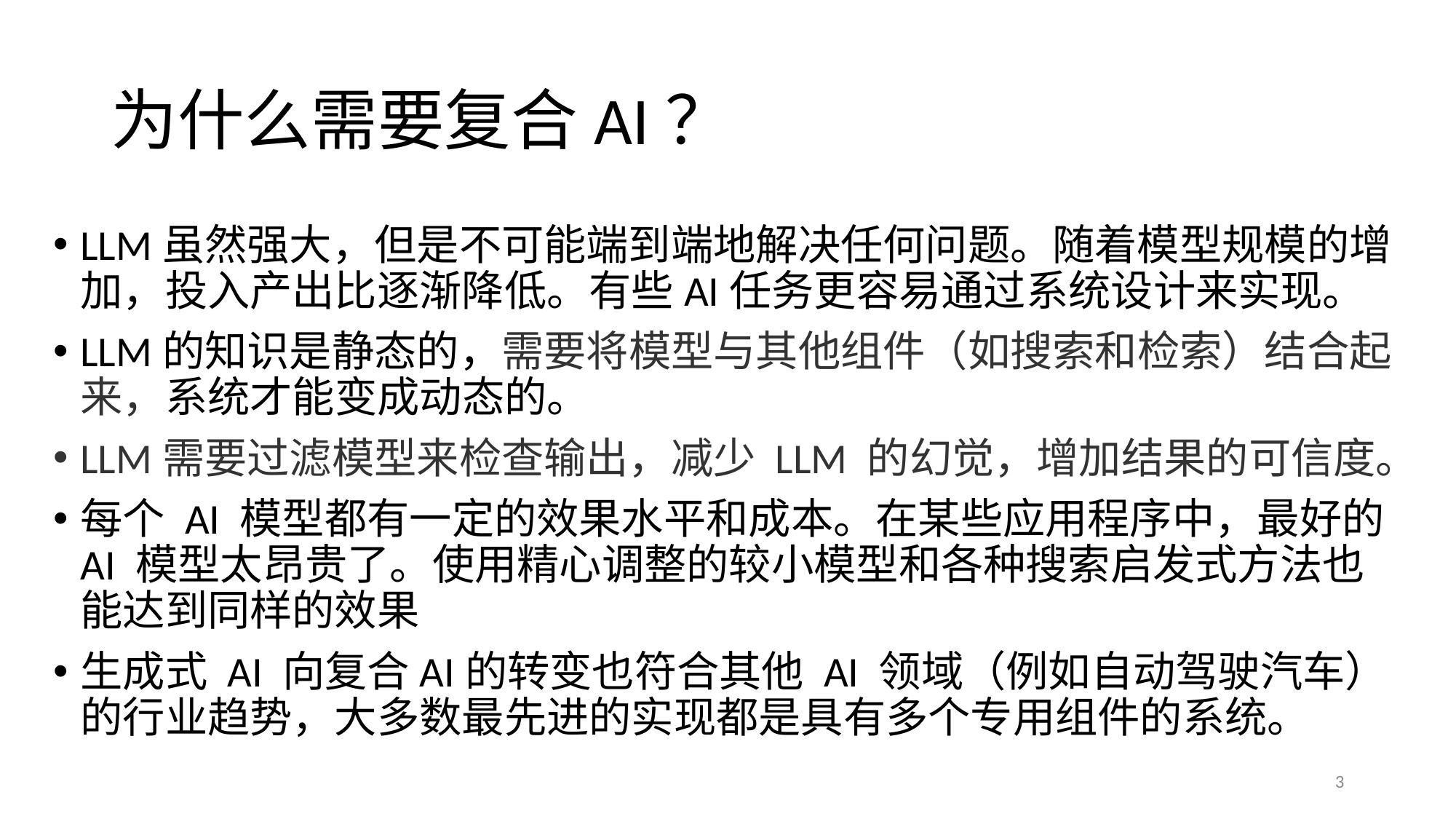

# 为什么需要复合AI？
LLM虽然强大，但是不可能端到端地解决任何问题。随着模型规模的增加，投入产出比逐渐降低。有些AI任务更容易通过系统设计来实现。
LLM的知识是静态的，需要将模型与其他组件（如搜索和检索）结合起来，系统才能变成动态的。
LLM需要过滤模型来检查输出，减少 LLM 的幻觉，增加结果的可信度。
每个 AI 模型都有一定的效果水平和成本。在某些应用程序中，最好的 AI 模型太昂贵了。使用精心调整的较小模型和各种搜索启发式方法也能达到同样的效果
生成式 AI 向复合AI的转变也符合其他 AI 领域（例如自动驾驶汽车）的行业趋势，大多数最先进的实现都是具有多个专用组件的系统。
3